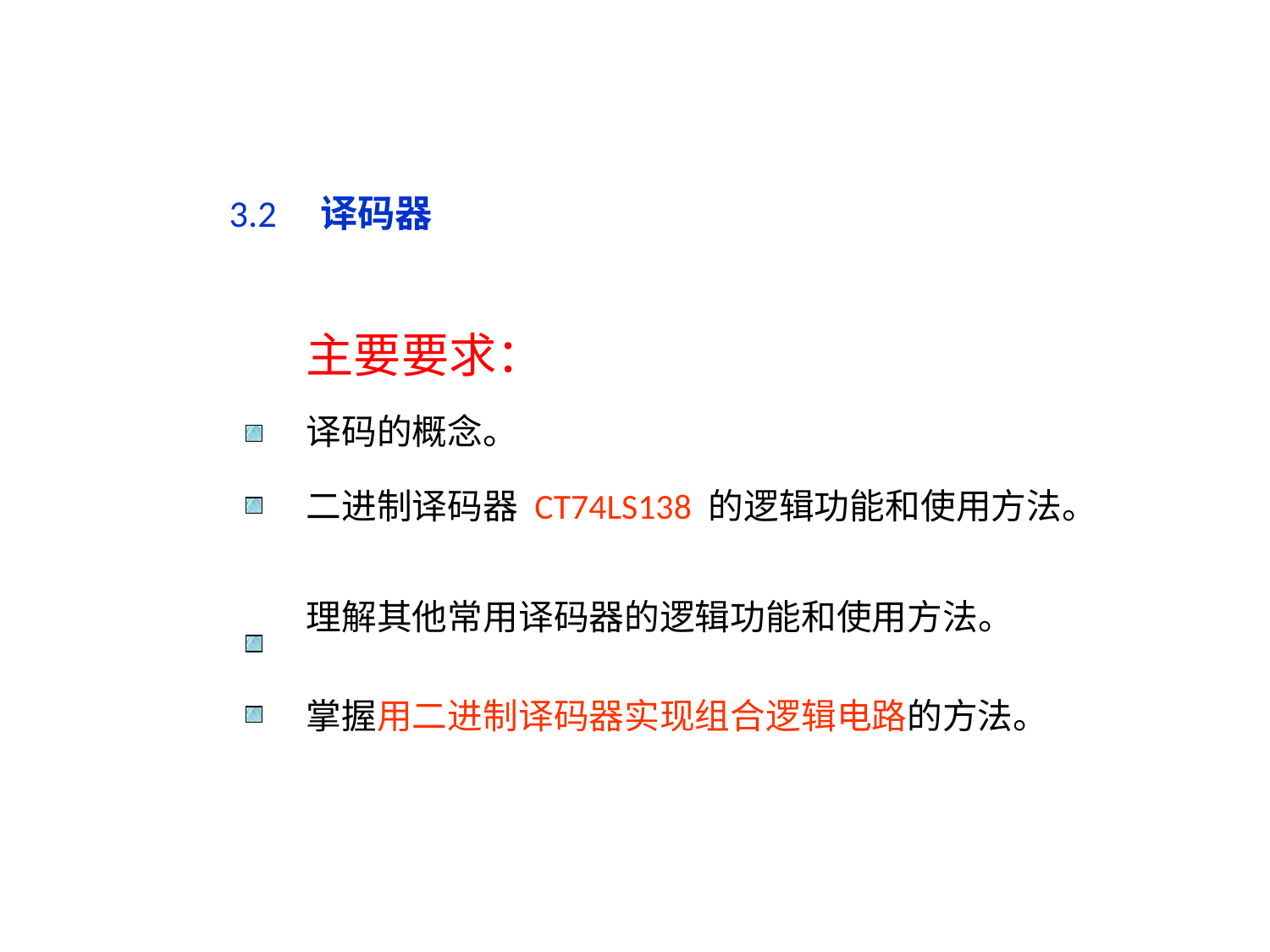

# 3.2　译码器
主要要求：
译码的概念。

二进制译码器 CT74LS138 的逻辑功能和使用方法。

理解其他常用译码器的逻辑功能和使用方法。

掌握用二进制译码器实现组合逻辑电路的方法。